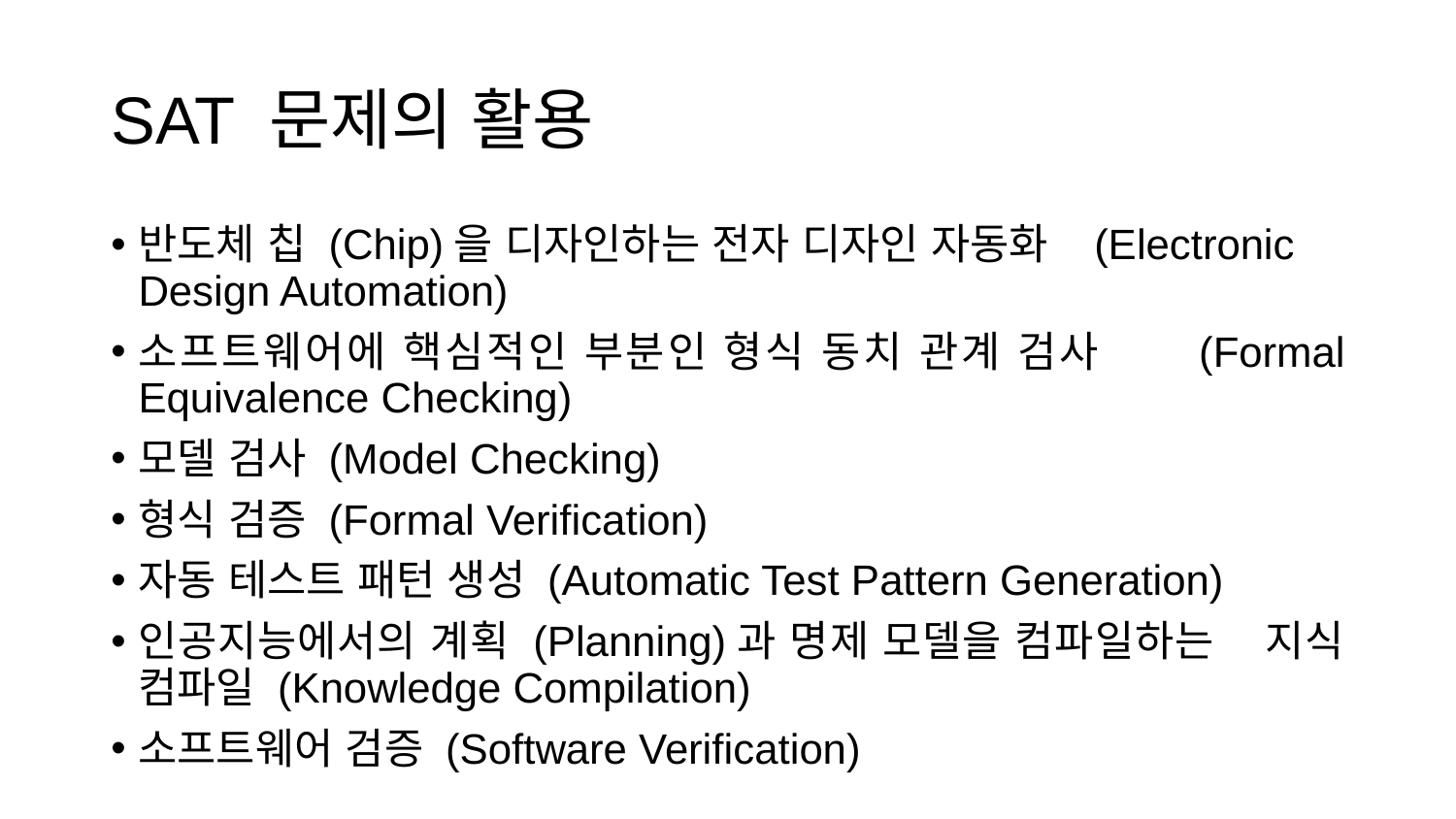

# SAT 문제의 활용
반도체 칩 (Chip)을 디자인하는 전자 디자인 자동화   (Electronic Design Automation)
소프트웨어에 핵심적인 부분인 형식 동치 관계 검사      (Formal Equivalence Checking)
모델 검사 (Model Checking)
형식 검증 (Formal Verification)
자동 테스트 패턴 생성 (Automatic Test Pattern Generation)
인공지능에서의 계획 (Planning)과 명제 모델을 컴파일하는    지식 컴파일 (Knowledge Compilation)
소프트웨어 검증 (Software Verification)